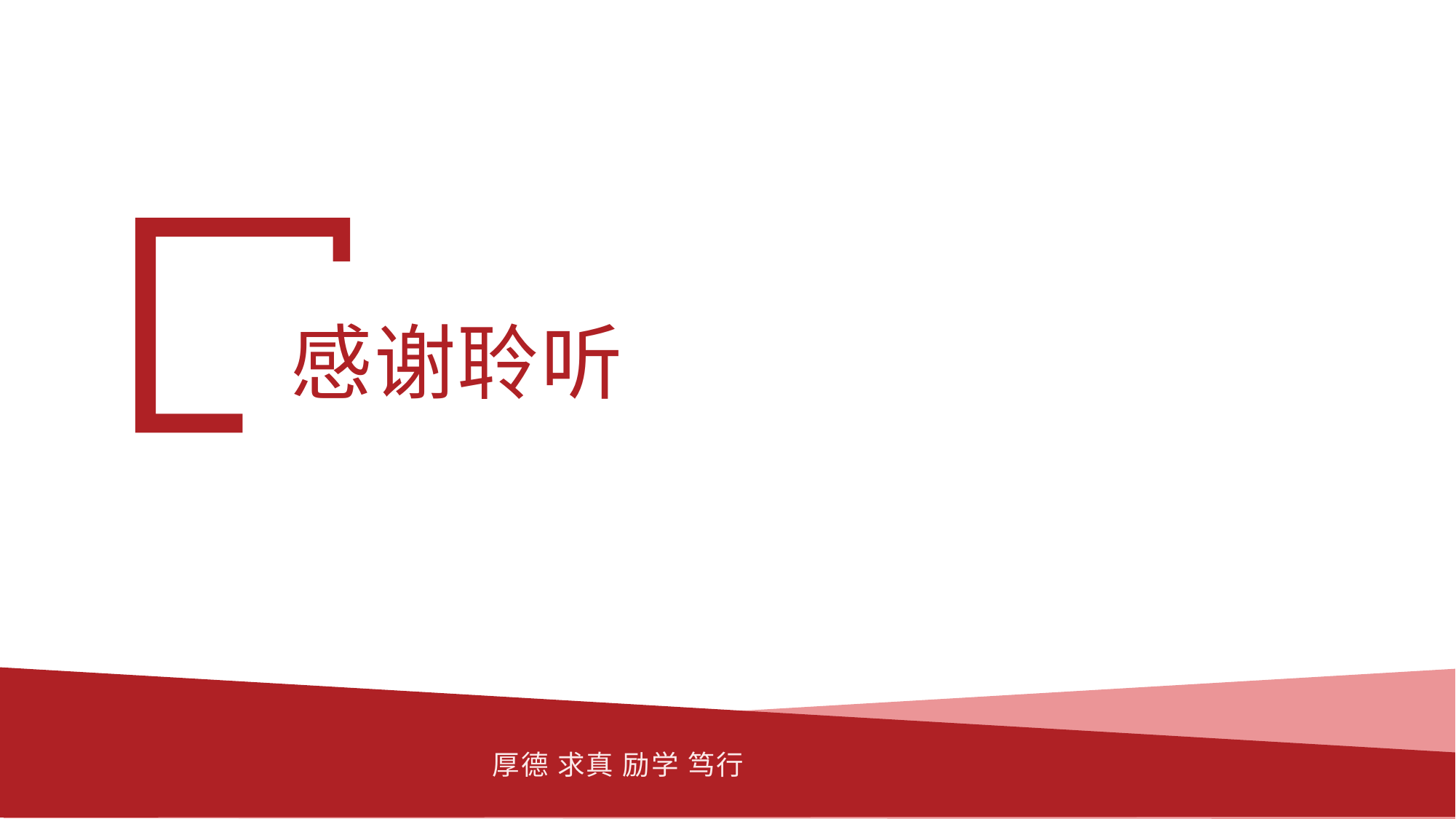

感谢聆听

厚德 求真 励学 笃行
2024/11/27
西安电子科技大学
16